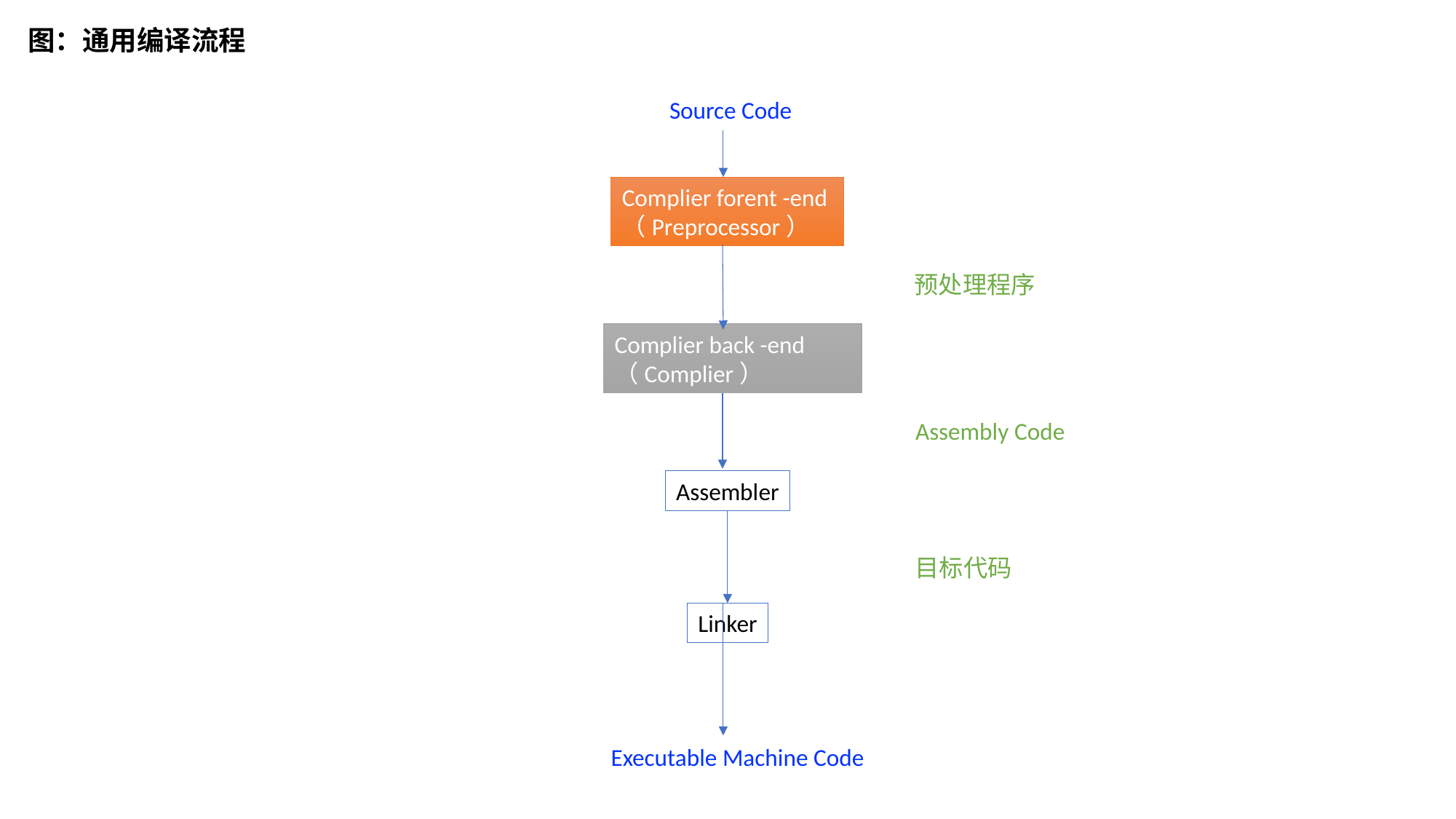

图：通用编译流程
Source Code
Complier forent -end
（Preprocessor）
预处理程序
Complier back -end
（Complier）
Assembly Code
Assembler
目标代码
Linker
Executable Machine Code